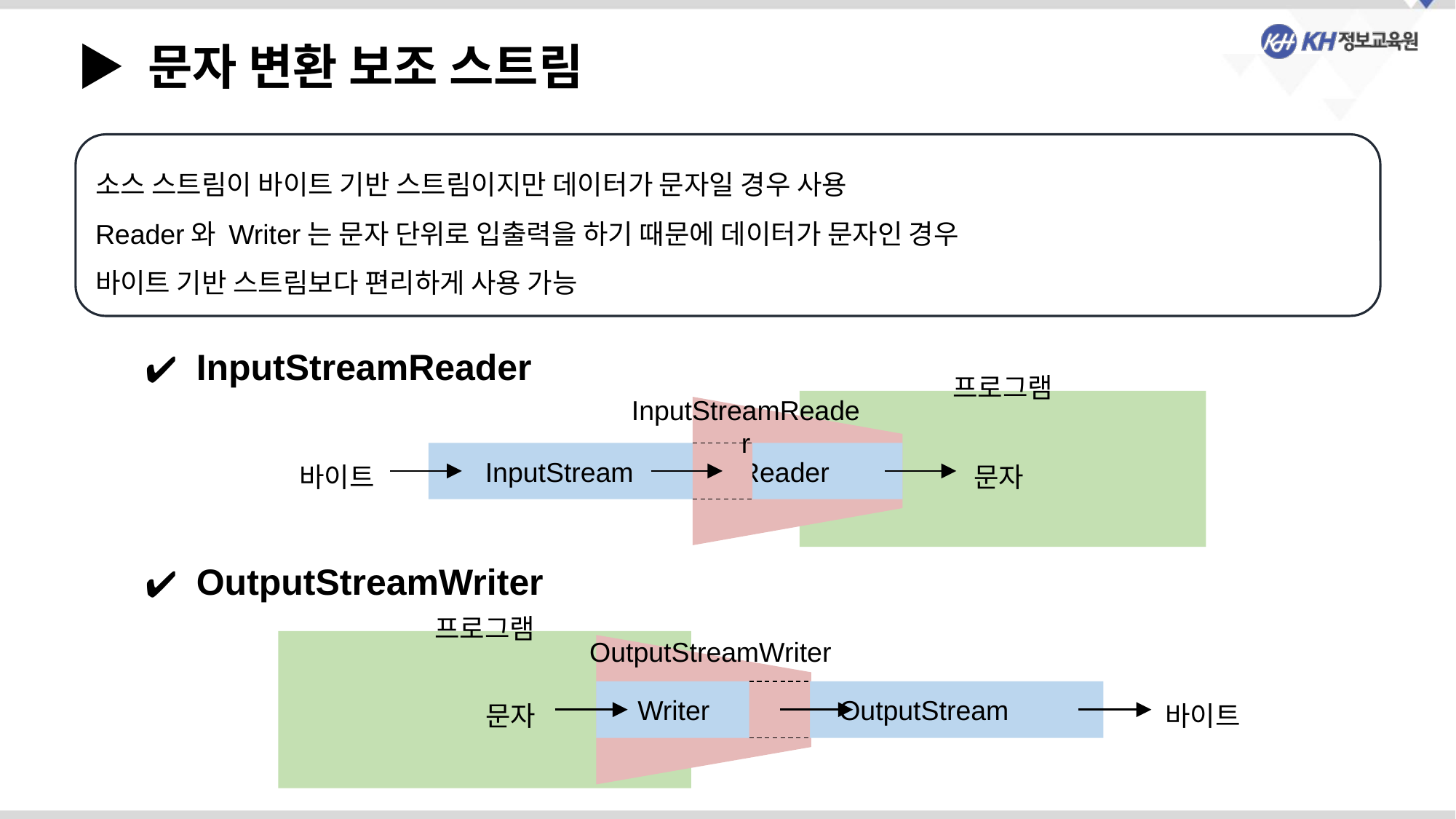

▶ 문자 변환 보조 스트림
소스 스트림이 바이트 기반 스트림이지만 데이터가 문자일 경우 사용
Reader와 Writer는 문자 단위로 입출력을 하기 때문에 데이터가 문자인 경우
바이트 기반 스트림보다 편리하게 사용 가능
 InputStreamReader
InputStreamReader
프로그램

      InputStream              Reader

바이트
문자
 OutputStreamWriter
OutputStreamWriter

프로그램

    Writer                 OutputStream

문자
바이트